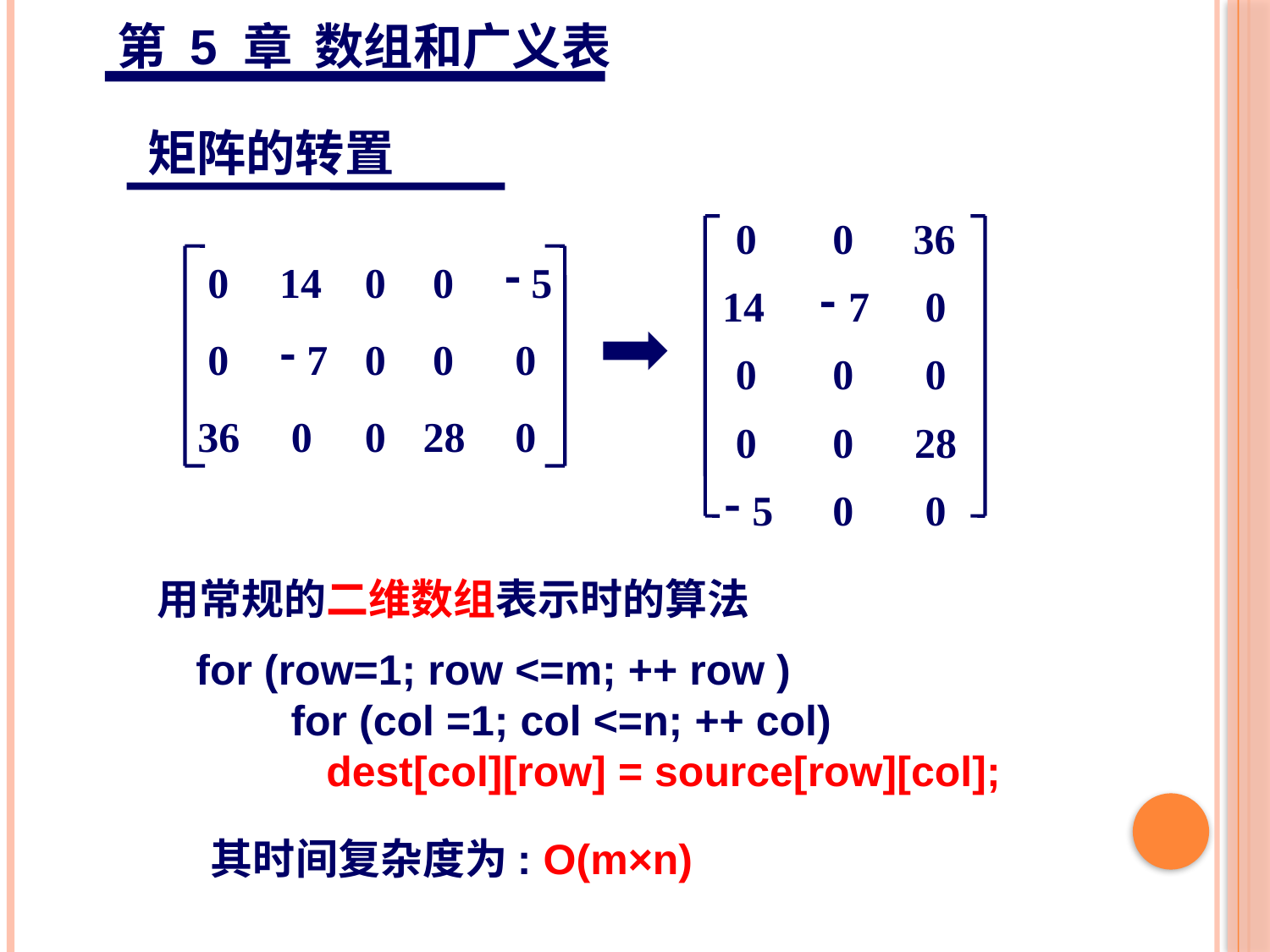

第 5 章  数组和广义表

矩阵的转置

0
0
36

−
14
7
0
0
0
0
0
0
28
−
5
0
0

−
0
14
0
0
5
−
0
7
0
0
0
36
0
0
28
0

用常规的二维数组表示时的算法
for (row=1; row <=m; ++ row )
        for (col =1; col <=n; ++ col)
           dest[col][row] = source[row][col];
其时间复杂度为: O(m×n)
21